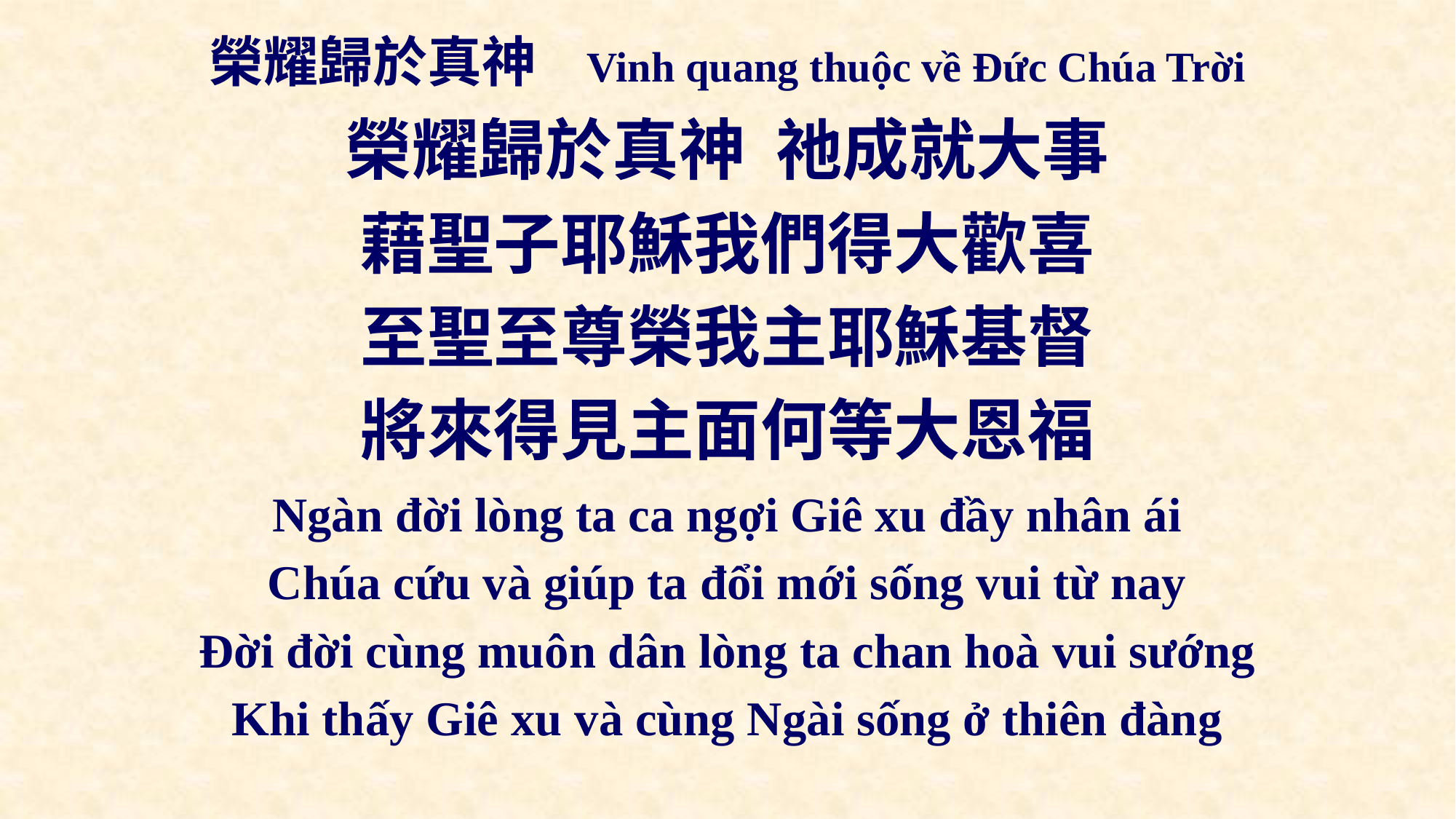

# 榮耀歸於真神   Vinh quang thuộc về Đức Chúa Trời
榮耀歸於真神  祂成就大事
藉聖子耶穌我們得大歡喜
至聖至尊榮我主耶穌基督
將來得見主面何等大恩福
Ngàn đời lòng ta ca ngợi Giê xu đầy nhân ái
Chúa cứu và giúp ta đổi mới sống vui từ nay
Đời đời cùng muôn dân lòng ta chan hoà vui sướng
Khi thấy Giê xu và cùng Ngài sống ở thiên đàng